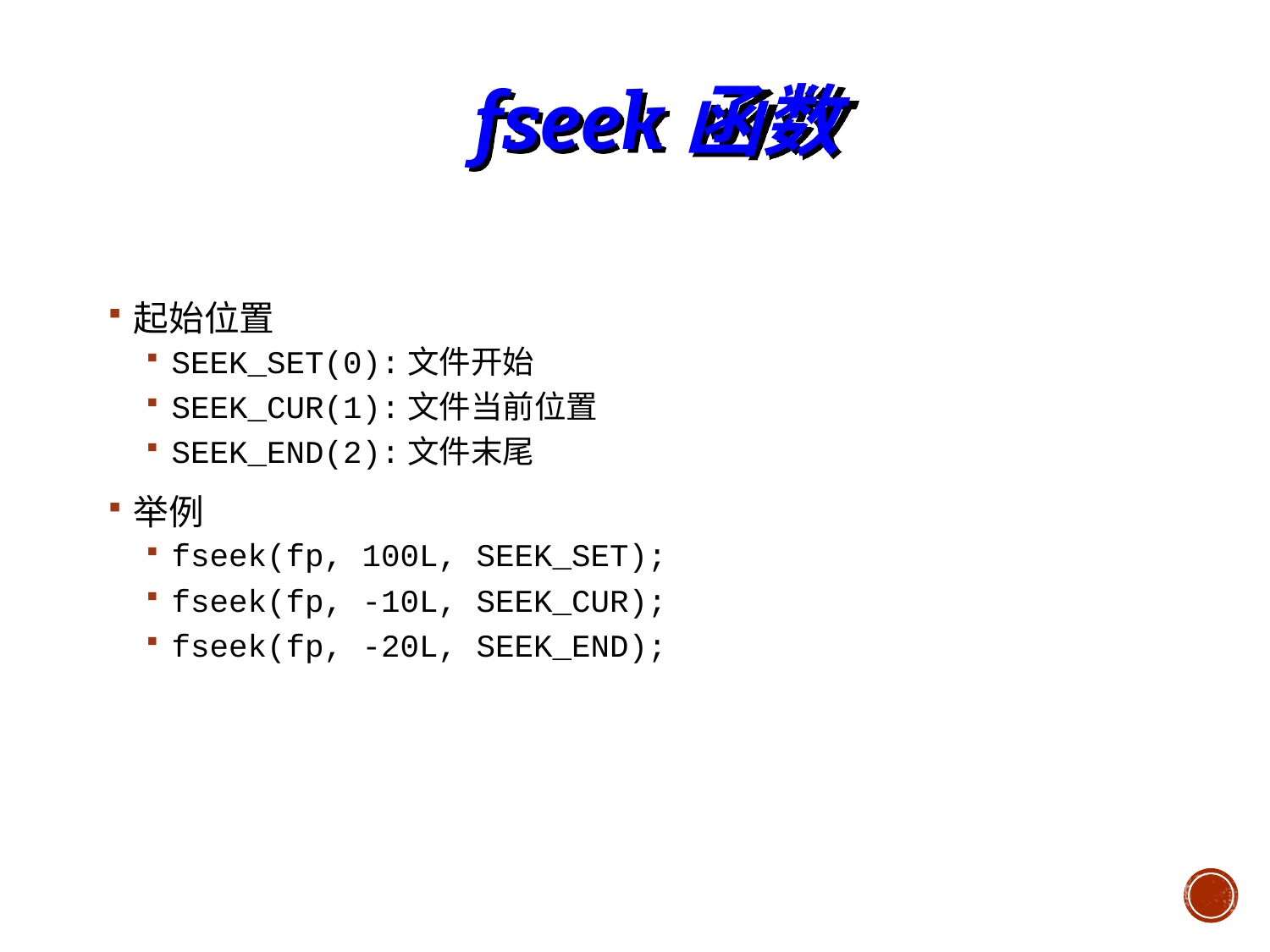

fseek函数
起始位置
SEEK_SET(0):文件开始
SEEK_CUR(1):文件当前位置
SEEK_END(2):文件末尾
举例
fseek(fp, 100L, SEEK_SET);
fseek(fp, -10L, SEEK_CUR);
fseek(fp, -20L, SEEK_END);